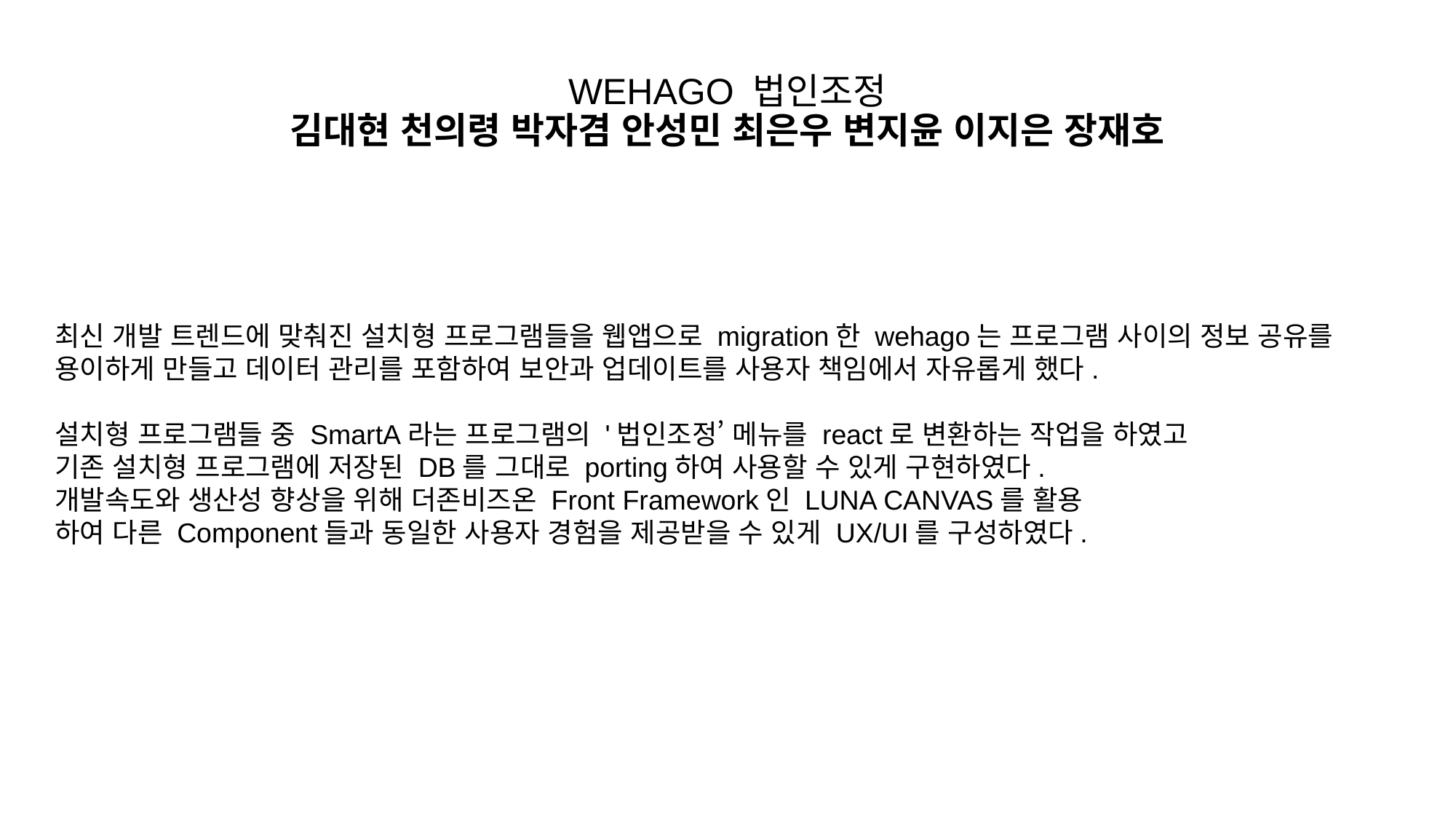

# WEHAGO 법인조정 김대현 천의령 박자겸 안성민 최은우 변지윤 이지은 장재호
최신 개발 트렌드에 맞춰진 설치형 프로그램들을 웹앱으로 migration한 wehago는 프로그램 사이의 정보 공유를 용이하게 만들고 데이터 관리를 포함하여 보안과 업데이트를 사용자 책임에서 자유롭게 했다.

설치형 프로그램들 중 SmartA라는 프로그램의 '법인조정’ 메뉴를 react로 변환하는 작업을 하였고
기존 설치형 프로그램에 저장된 DB를 그대로 porting하여 사용할 수 있게 구현하였다.
개발속도와 생산성 향상을 위해 더존비즈온 Front Framework인 LUNA CANVAS를 활용
하여 다른 Component들과 동일한 사용자 경험을 제공받을 수 있게 UX/UI를 구성하였다.